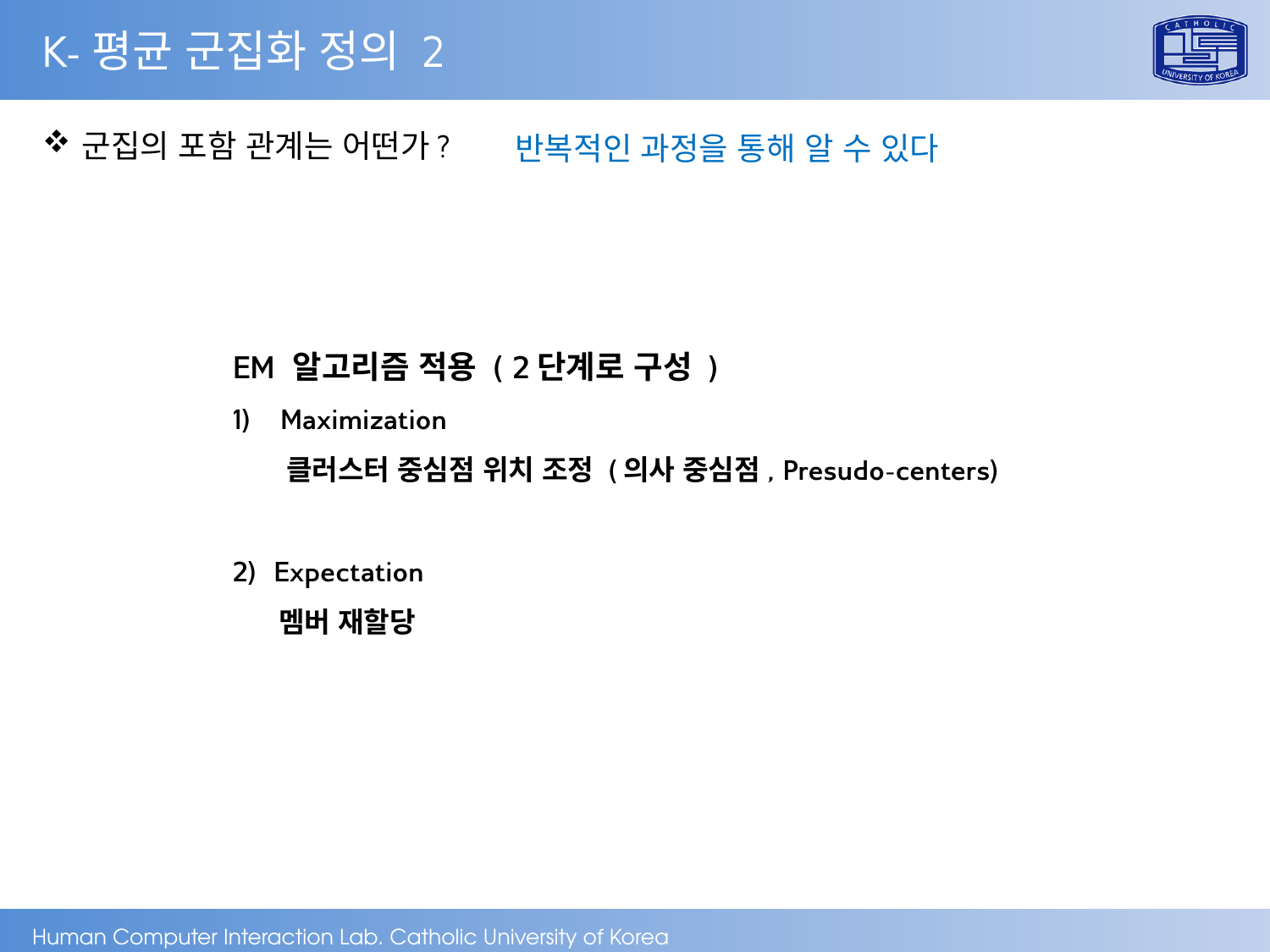

K-평균 군집화 정의 2
군집의 포함 관계는 어떤가?

반복적인 과정을 통해 알 수 있다
EM 알고리즘 적용 ( 2단계로 구성 )
Maximization
      클러스터 중심점 위치 조정 (의사 중심점, Presudo-centers)

2)  Expectation
     멤버 재할당